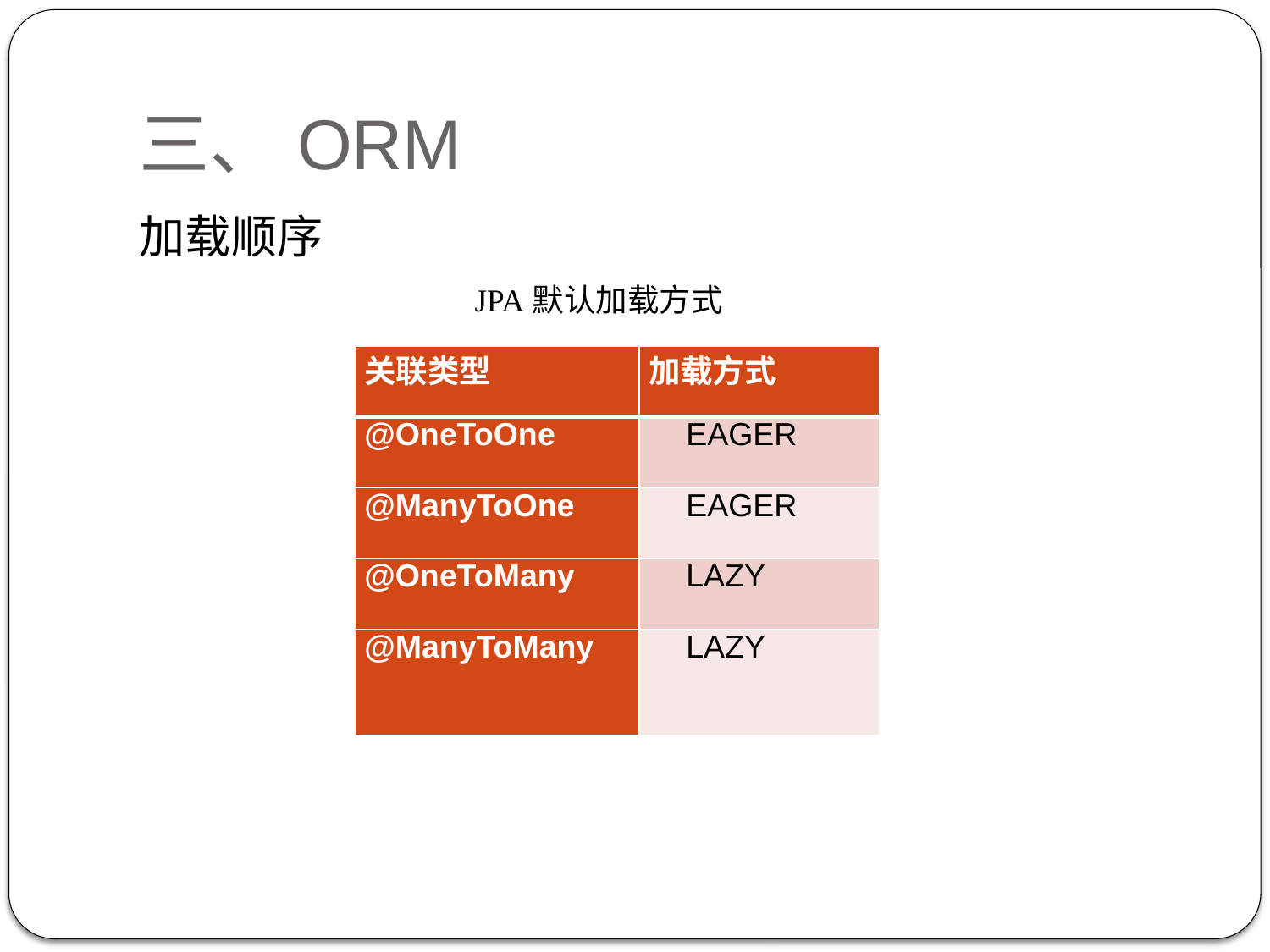

# 三、ORM
加载顺序

JPA默认加载方式

| 关联类型 | 加载方式 |
| --- | --- |
| @OneToOne | EAGER |
| @ManyToOne | EAGER |
| @OneToMany | LAZY |
| @ManyToMany | LAZY |